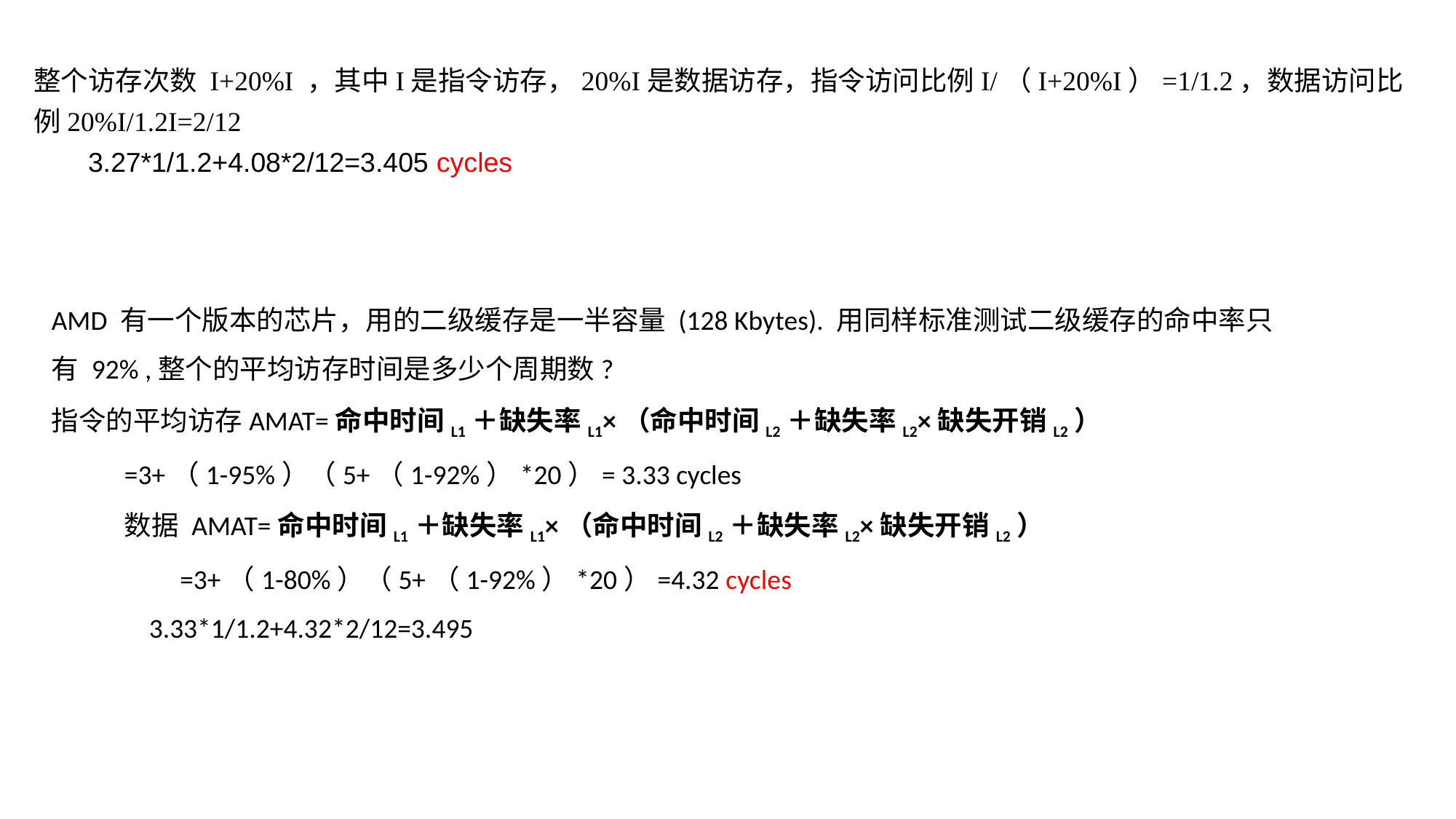

整个访存次数 I+20%I ，其中I是指令访存，20%I是数据访存，指令访问比例I/（I+20%I）=1/1.2，数据访问比例20%I/1.2I=2/12
3.27*1/1.2+4.08*2/12=3.405 cycles
AMD 有一个版本的芯片，用的二级缓存是一半容量 (128 Kbytes). 用同样标准测试二级缓存的命中率只有 92% ,整个的平均访存时间是多少个周期数?
指令的平均访存AMAT=命中时间L1＋缺失率L1×（命中时间L2＋缺失率L2×缺失开销L2）
=3+（1-95%）（5+（1-92%）*20）= 3.33 cycles
数据 AMAT=命中时间L1＋缺失率L1×（命中时间L2＋缺失率L2×缺失开销L2）
         =3+（1-80%）（5+（1-92%）*20）=4.32 cycles
    3.33*1/1.2+4.32*2/12=3.495